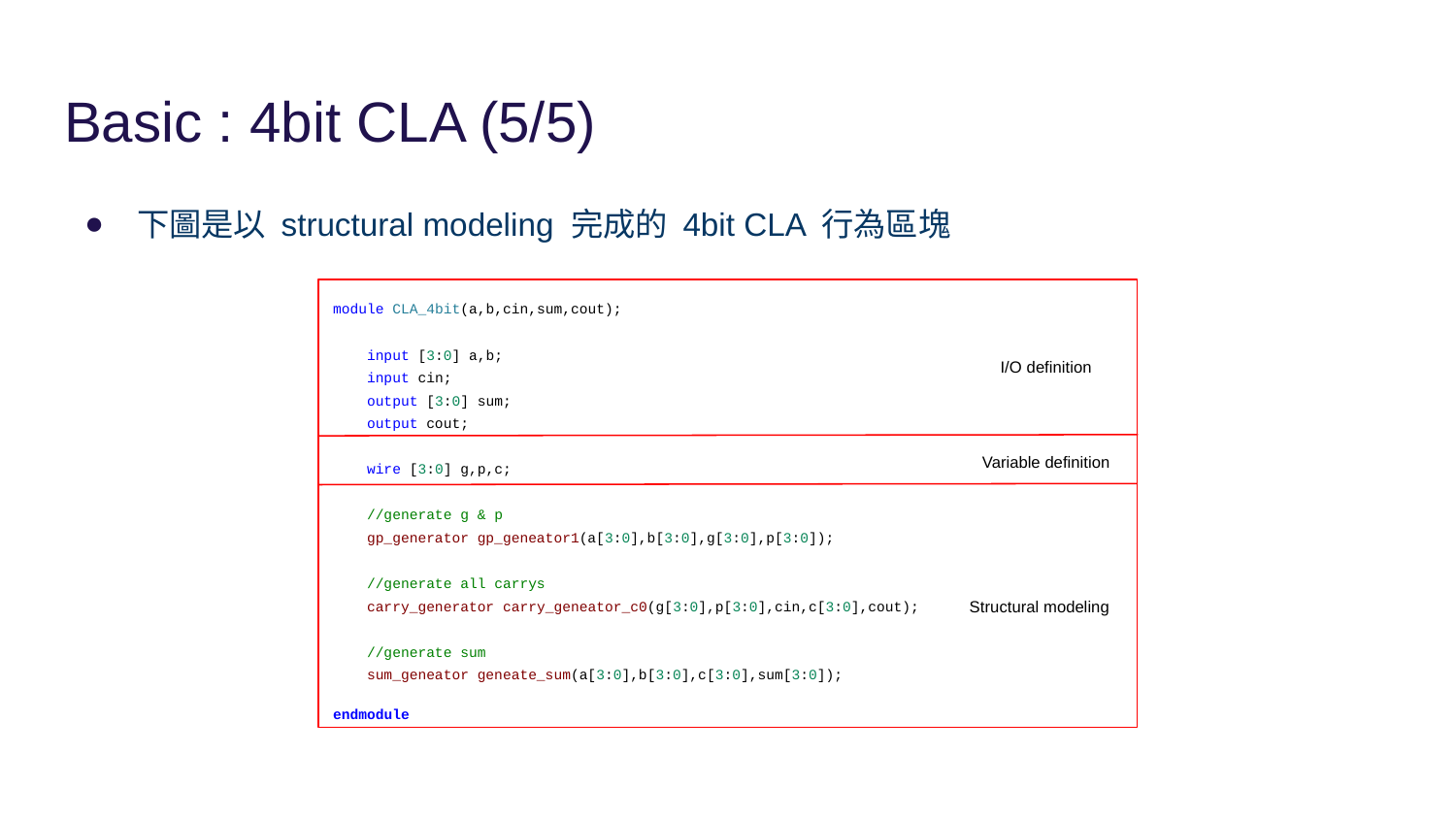

# Basic : 4bit CLA (5/5)
下圖是以 structural modeling 完成的 4bit CLA 行為區塊
module CLA_4bit(a,b,cin,sum,cout);

    input [3:0] a,b;
    input cin;
    output [3:0] sum;
    output cout;

    wire [3:0] g,p,c;

    //generate g & p
    gp_generator gp_geneator1(a[3:0],b[3:0],g[3:0],p[3:0]);

    //generate all carrys
    carry_generator carry_geneator_c0(g[3:0],p[3:0],cin,c[3:0],cout);

    //generate sum
    sum_geneator geneate_sum(a[3:0],b[3:0],c[3:0],sum[3:0]);

endmodule
I/O definition
Variable definition
Structural modeling